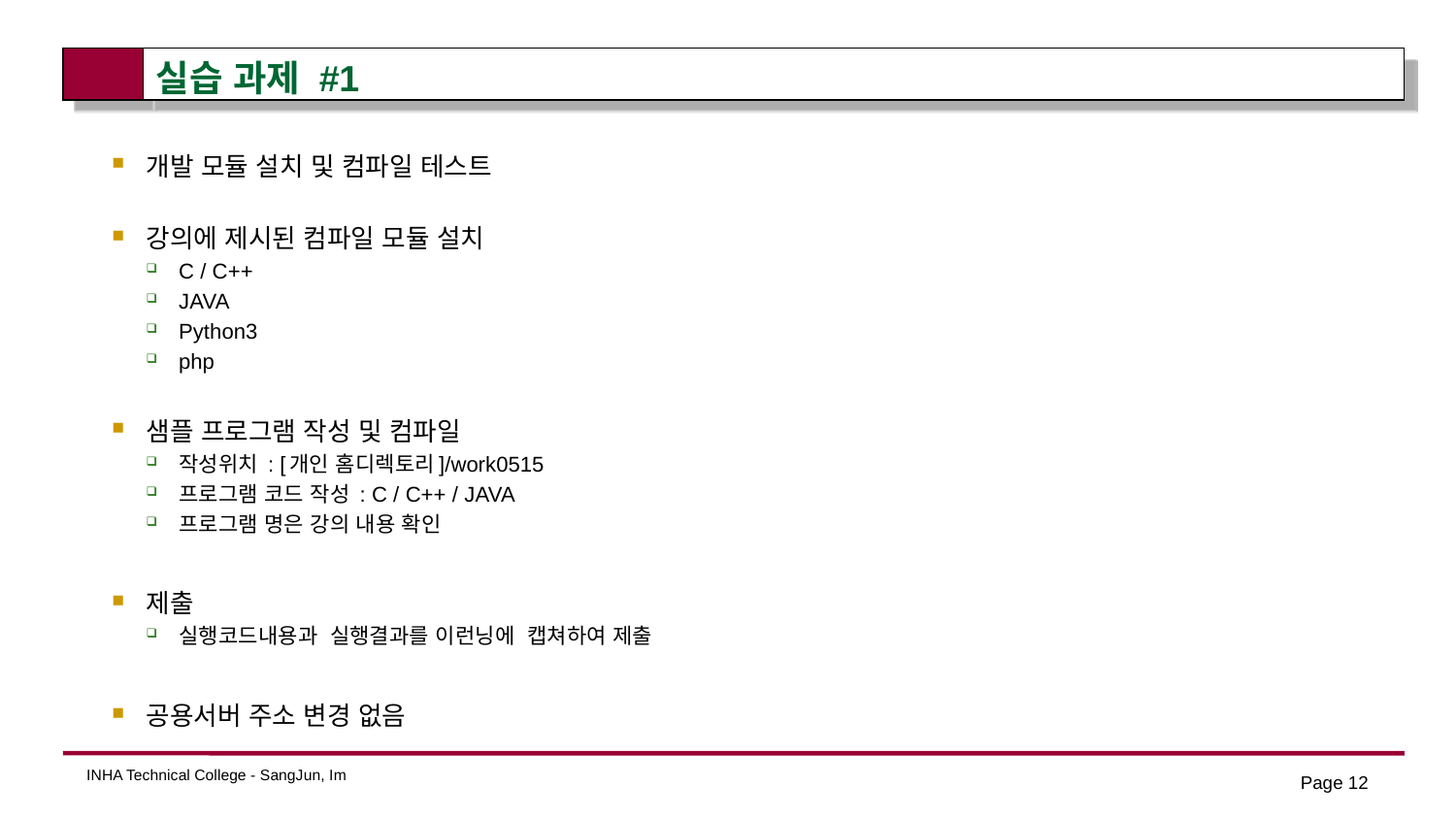

# 실습 과제 #1
개발 모듈 설치 및 컴파일 테스트

강의에 제시된 컴파일 모듈 설치
C / C++
JAVA
Python3
php

샘플 프로그램 작성 및 컴파일
작성위치 : [개인 홈디렉토리]/work0515
프로그램 코드 작성 : C / C++ / JAVA
프로그램 명은 강의 내용 확인

제출
실행코드내용과  실행결과를 이런닝에  캡쳐하여 제출

공용서버 주소 변경 없음

Page 12